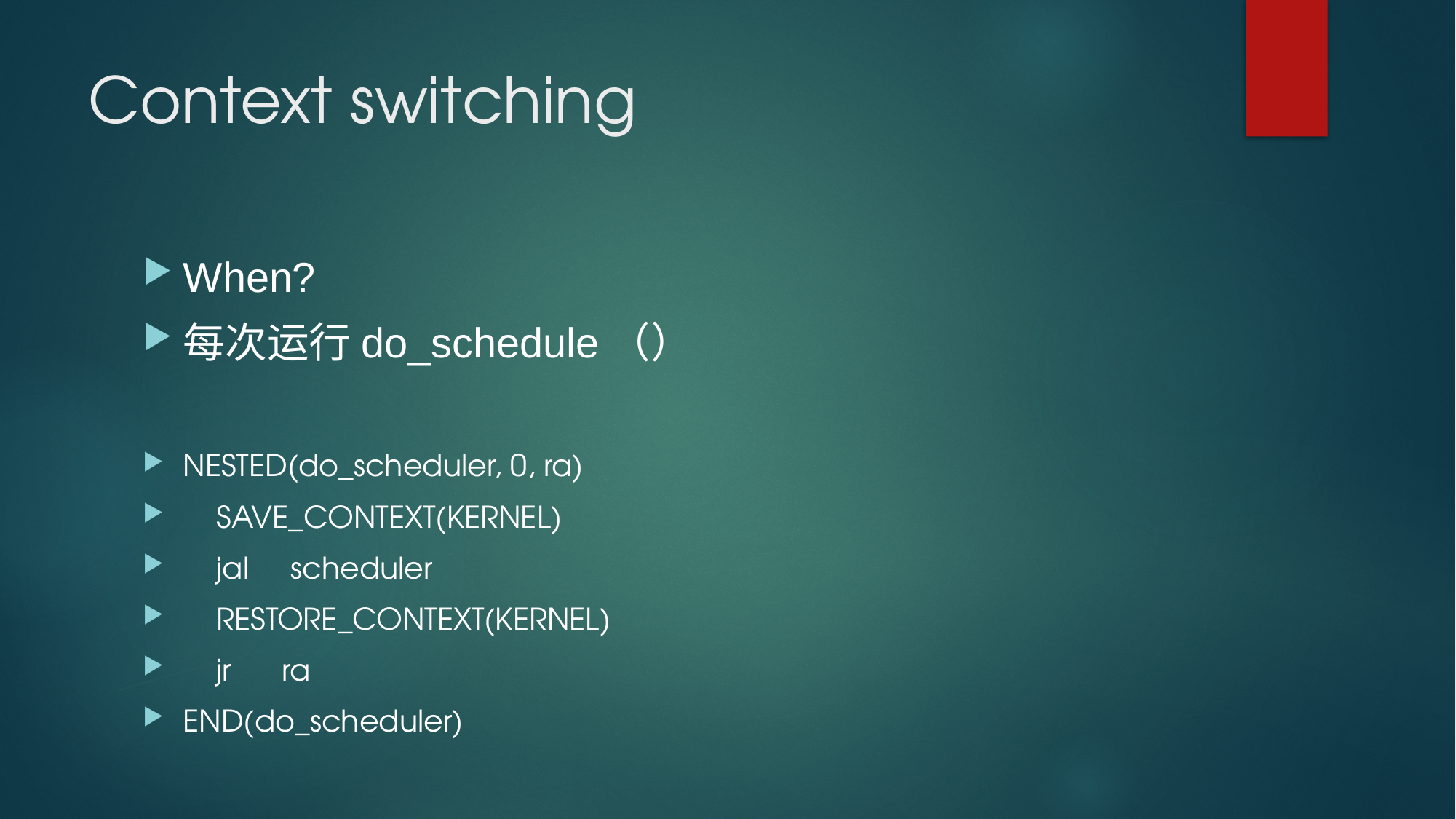

# Context switching
When?
每次运行do_schedule（）

NESTED(do_scheduler, 0, ra)
    SAVE_CONTEXT(KERNEL)
    jal     scheduler
    RESTORE_CONTEXT(KERNEL)
    jr      ra
END(do_scheduler)